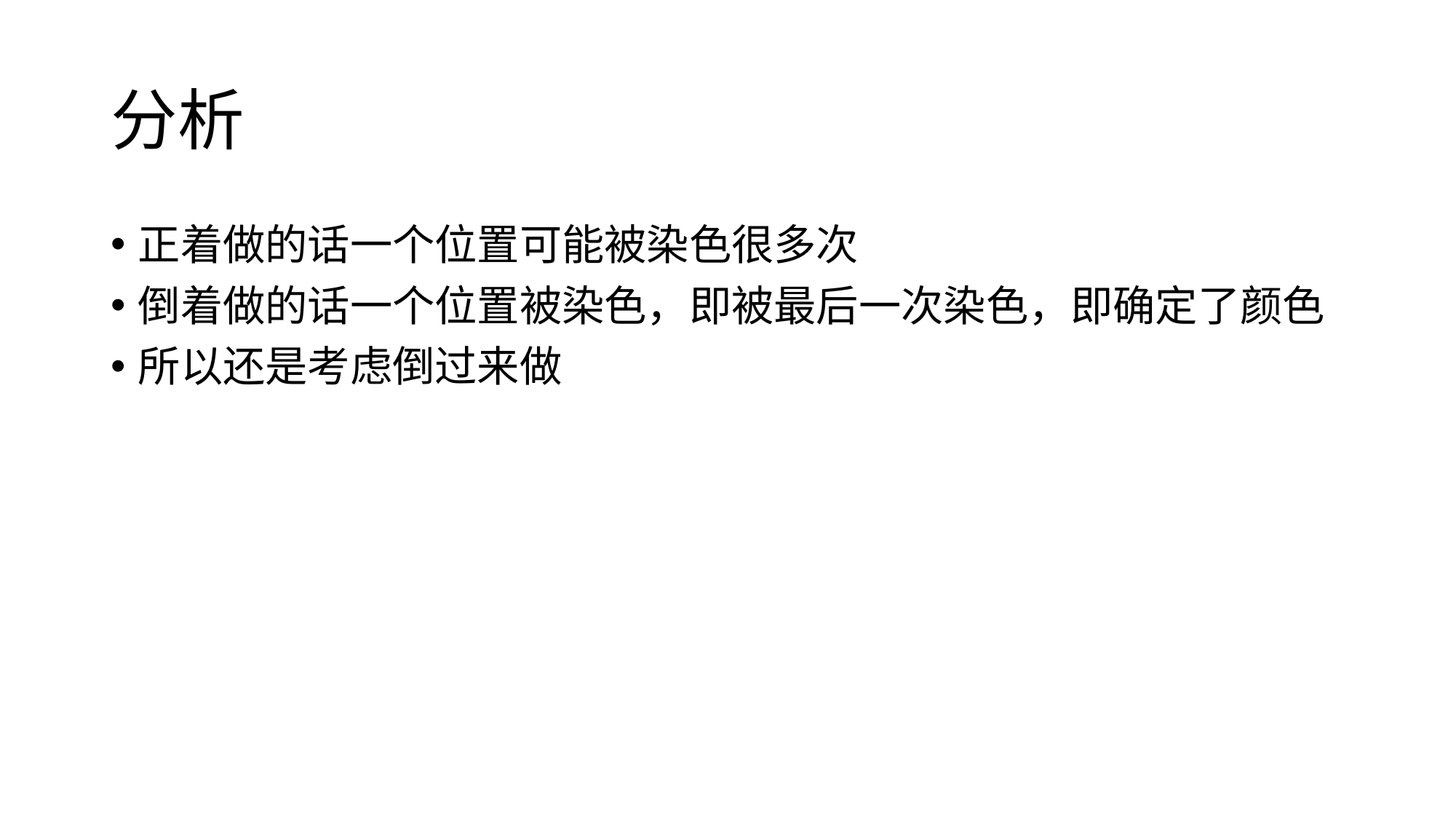

# 分析
正着做的话一个位置可能被染色很多次
倒着做的话一个位置被染色，即被最后一次染色，即确定了颜色
所以还是考虑倒过来做